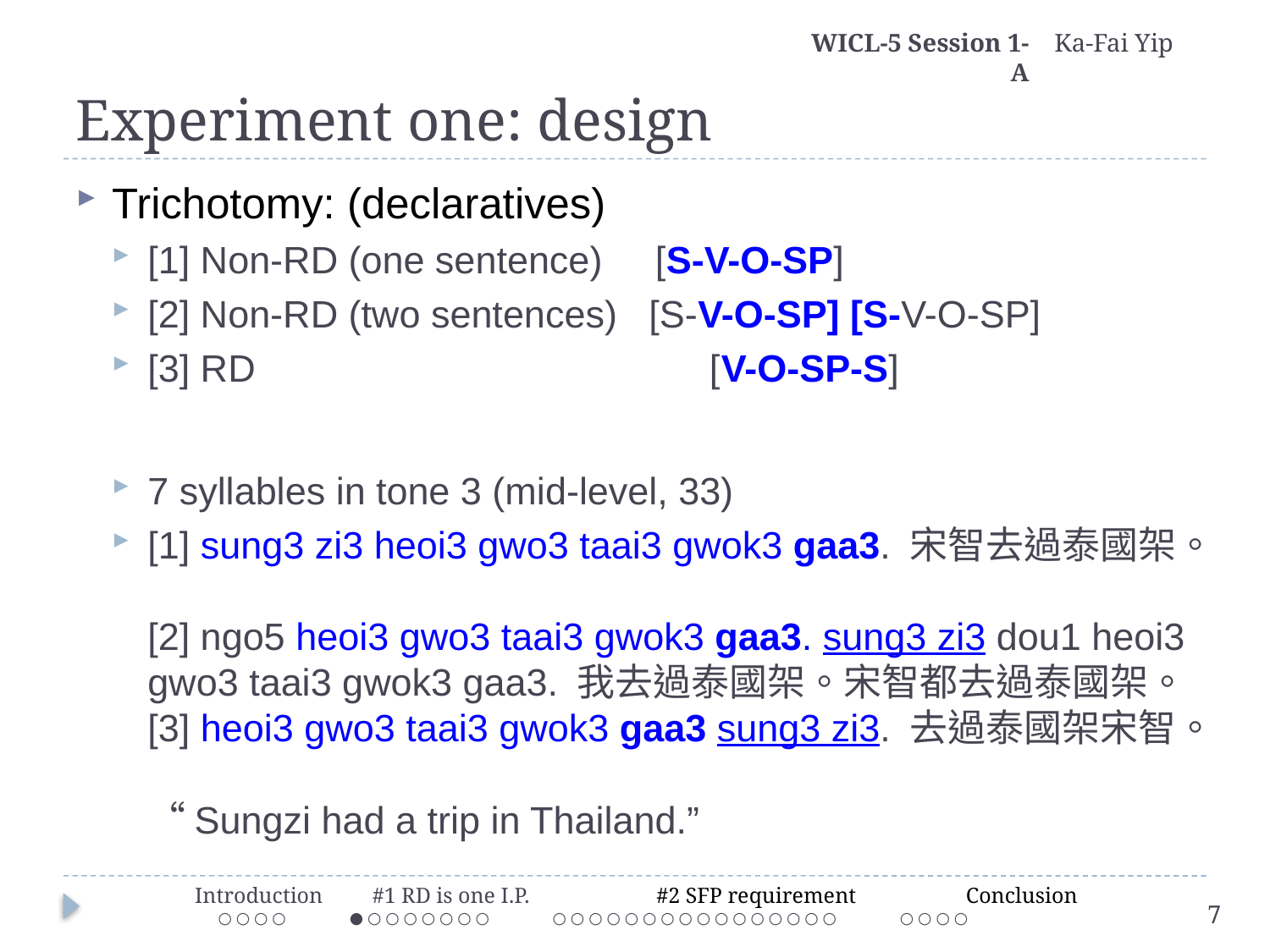

WICL-5 Session 1-A
Ka-Fai Yip
# Experiment one: design
Trichotomy: (declaratives)
[1] Non-RD (one sentence)     [S-V-O-SP]
[2] Non-RD (two sentences)   [S-V-O-SP] [S-V-O-SP]
[3] RD                                           [V-O-SP-S]

7 syllables in tone 3 (mid-level, 33)
[1] sung3 zi3 heoi3 gwo3 taai3 gwok3 gaa3. 宋智去過泰國架。
[2] ngo5 heoi3 gwo3 taai3 gwok3 gaa3. sung3 zi3 dou1 heoi3 gwo3 taai3 gwok3 gaa3. 我去過泰國架。宋智都去過泰國架。
[3] heoi3 gwo3 taai3 gwok3 gaa3 sung3 zi3. 去過泰國架宋智。
“Sungzi had a trip in Thailand.”

     Introduction         #1 RD is one I.P.                       #2 SFP requirement                    Conclusion
            ○ ○ ○ ○               ● ○ ○ ○ ○ ○ ○ ○ 	 ○ ○ ○ ○ ○ ○ ○ ○ ○ ○ ○ ○ ○ ○ ○ ○               ○ ○ ○ ○

7